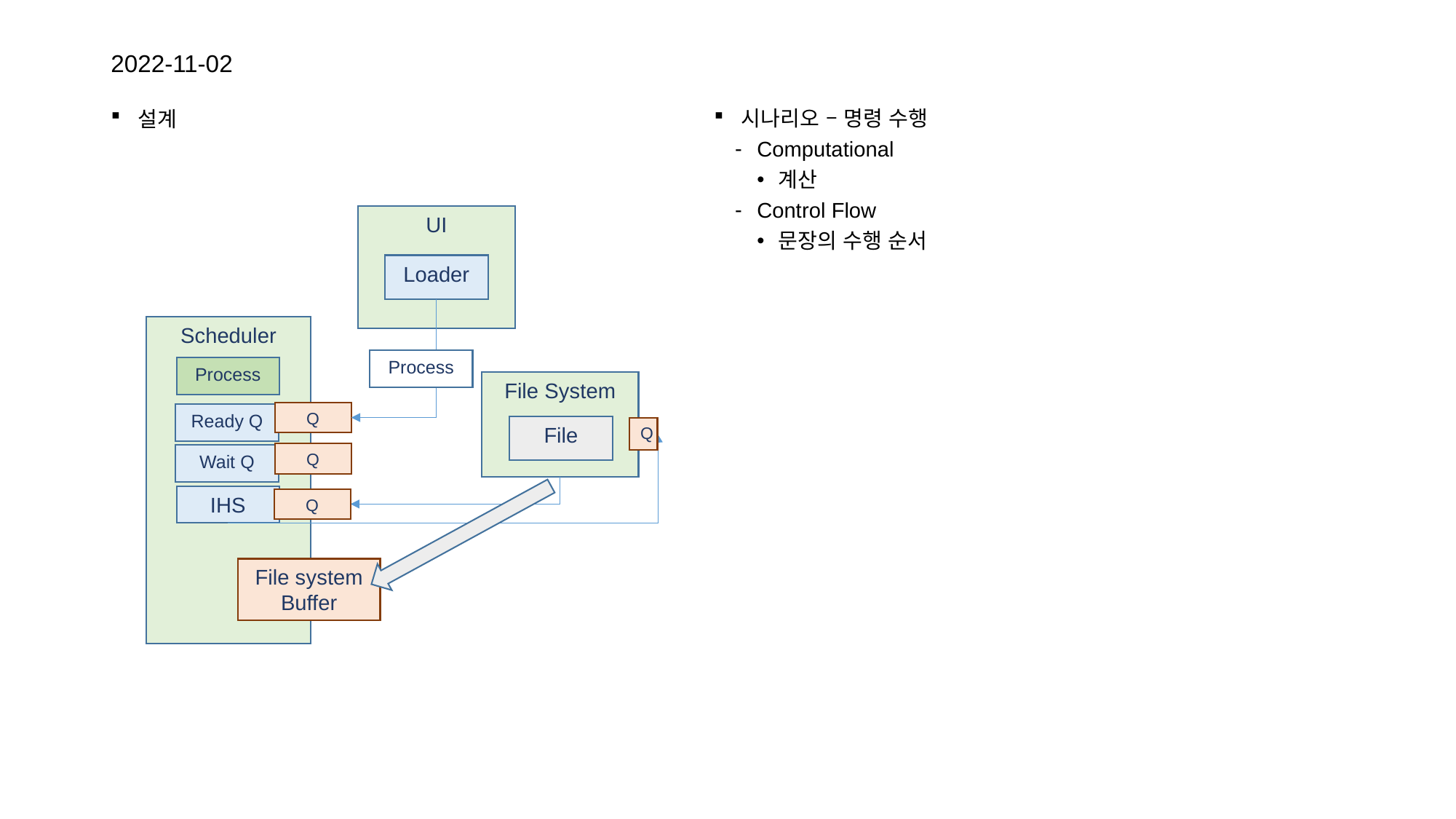

# 2022-11-02
시나리오 – 명령 수행
Computational
계산
Control Flow
문장의 수행 순서

설계
UI
Loader
Scheduler
Process
Process
File System
Q
Ready Q
File
Q

Q
Wait Q
IHS
Q
File system Buffer